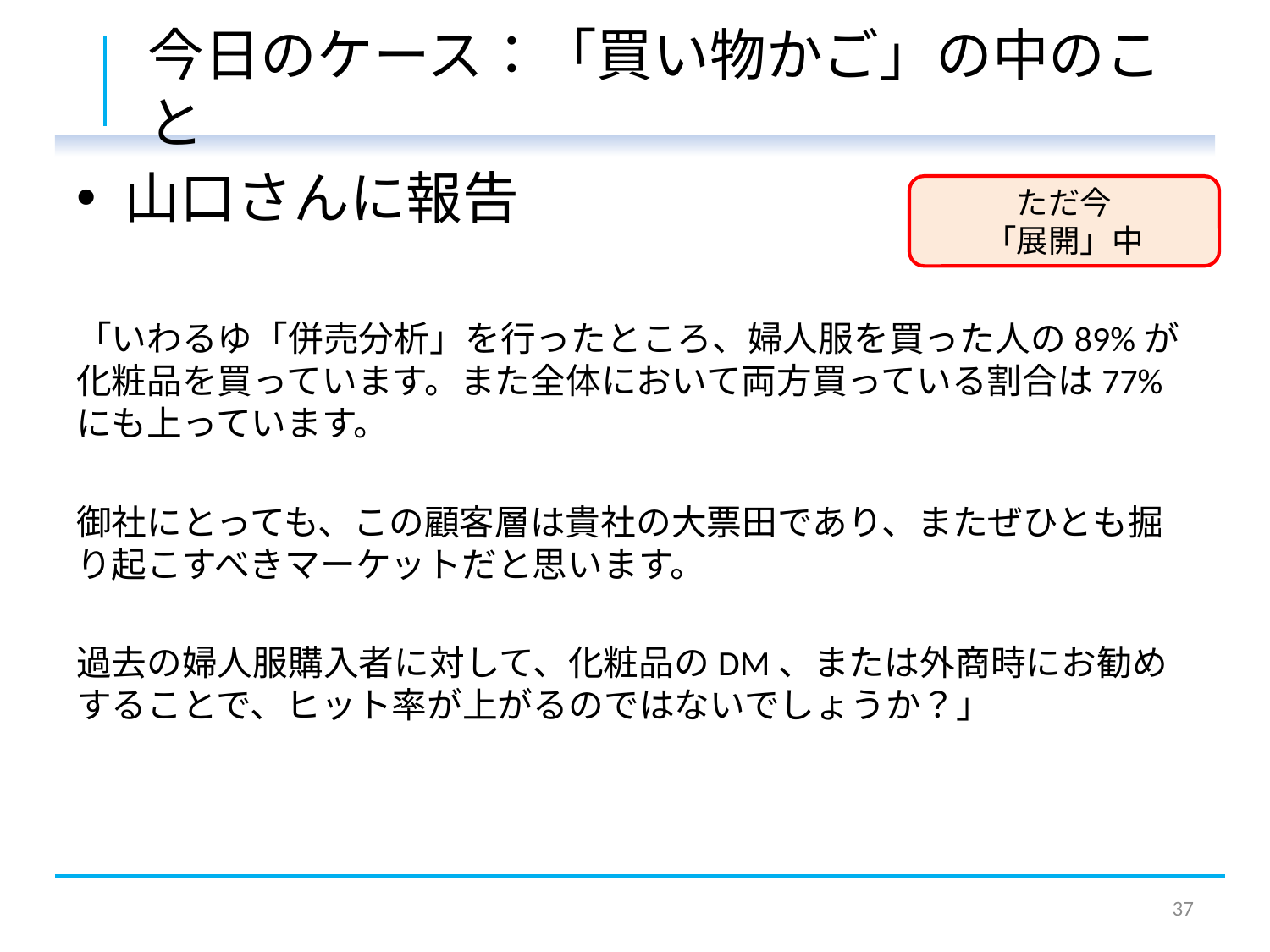

# 今日のケース：「買い物かご」の中のこと
山口さんに報告

「いわるゆ「併売分析」を行ったところ、婦人服を買った人の89%が化粧品を買っています。また全体において両方買っている割合は77%にも上っています。

御社にとっても、この顧客層は貴社の大票田であり、またぜひとも掘り起こすべきマーケットだと思います。

過去の婦人服購入者に対して、化粧品のDM、または外商時にお勧めすることで、ヒット率が上がるのではないでしょうか？」

ただ今
「展開」中
37